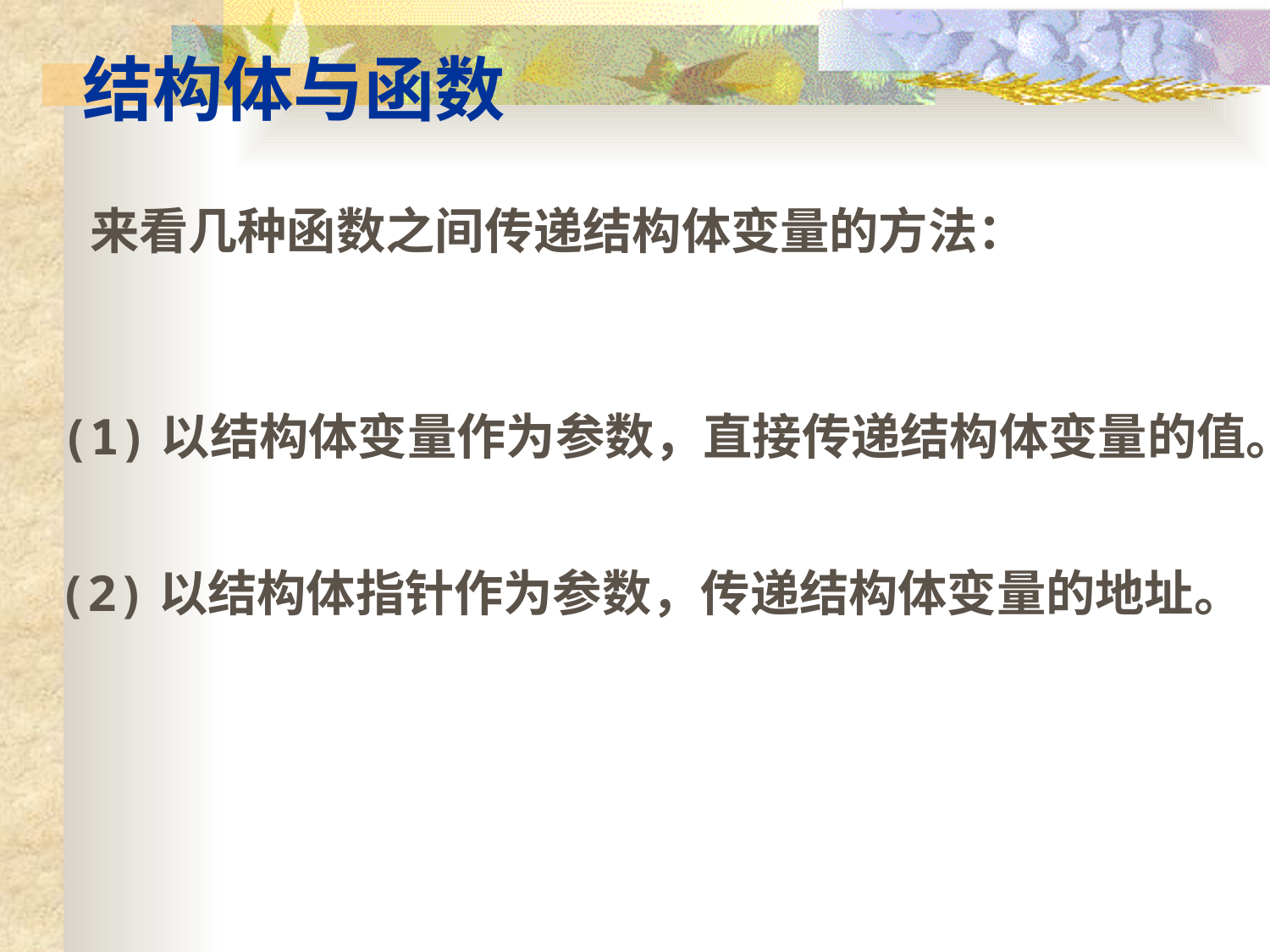

结构体与函数
来看几种函数之间传递结构体变量的方法：
(1)以结构体变量作为参数，直接传递结构体变量的值。
(2)以结构体指针作为参数，传递结构体变量的地址。